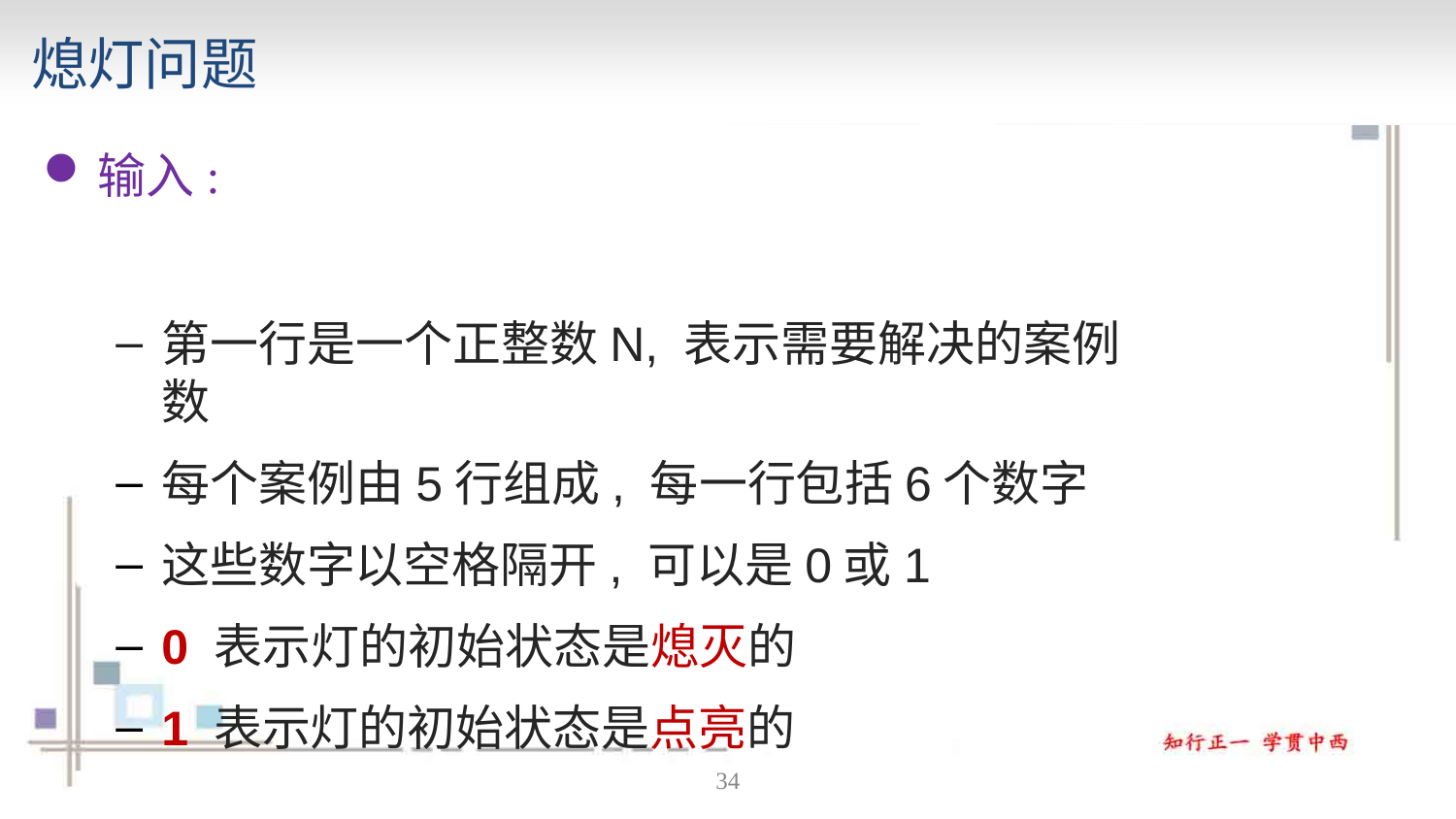

# 熄灯问题
输入:

第一行是一个正整数N, 表示需要解决的案例数
每个案例由5行组成, 每一行包括6个数字
这些数字以空格隔开, 可以是0或1
0 表示灯的初始状态是熄灭的
1 表示灯的初始状态是点亮的
34